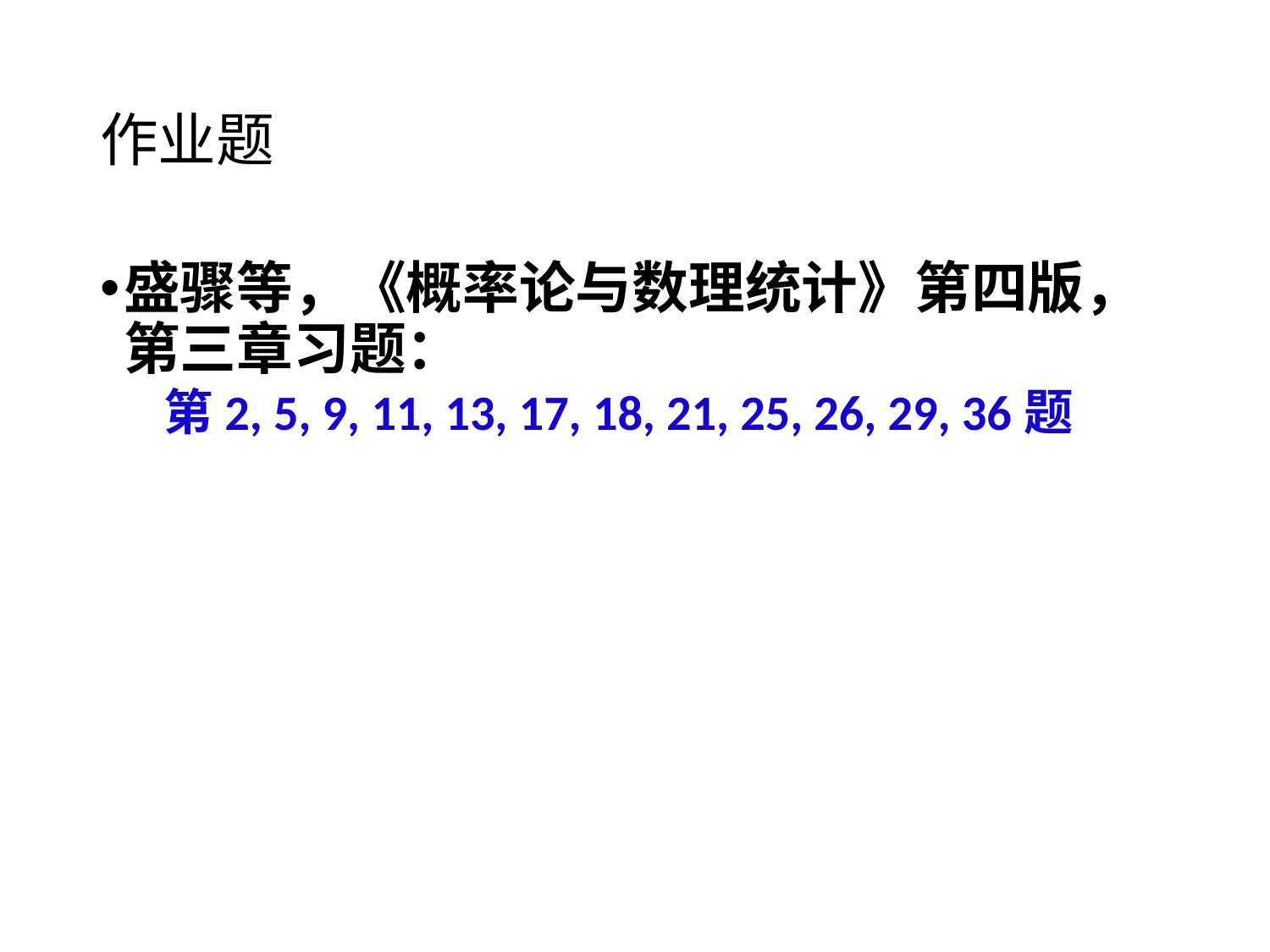

# 作业题
盛骤等，《概率论与数理统计》第四版，第三章习题：
第2, 5, 9, 11, 13, 17, 18, 21, 25, 26, 29, 36题